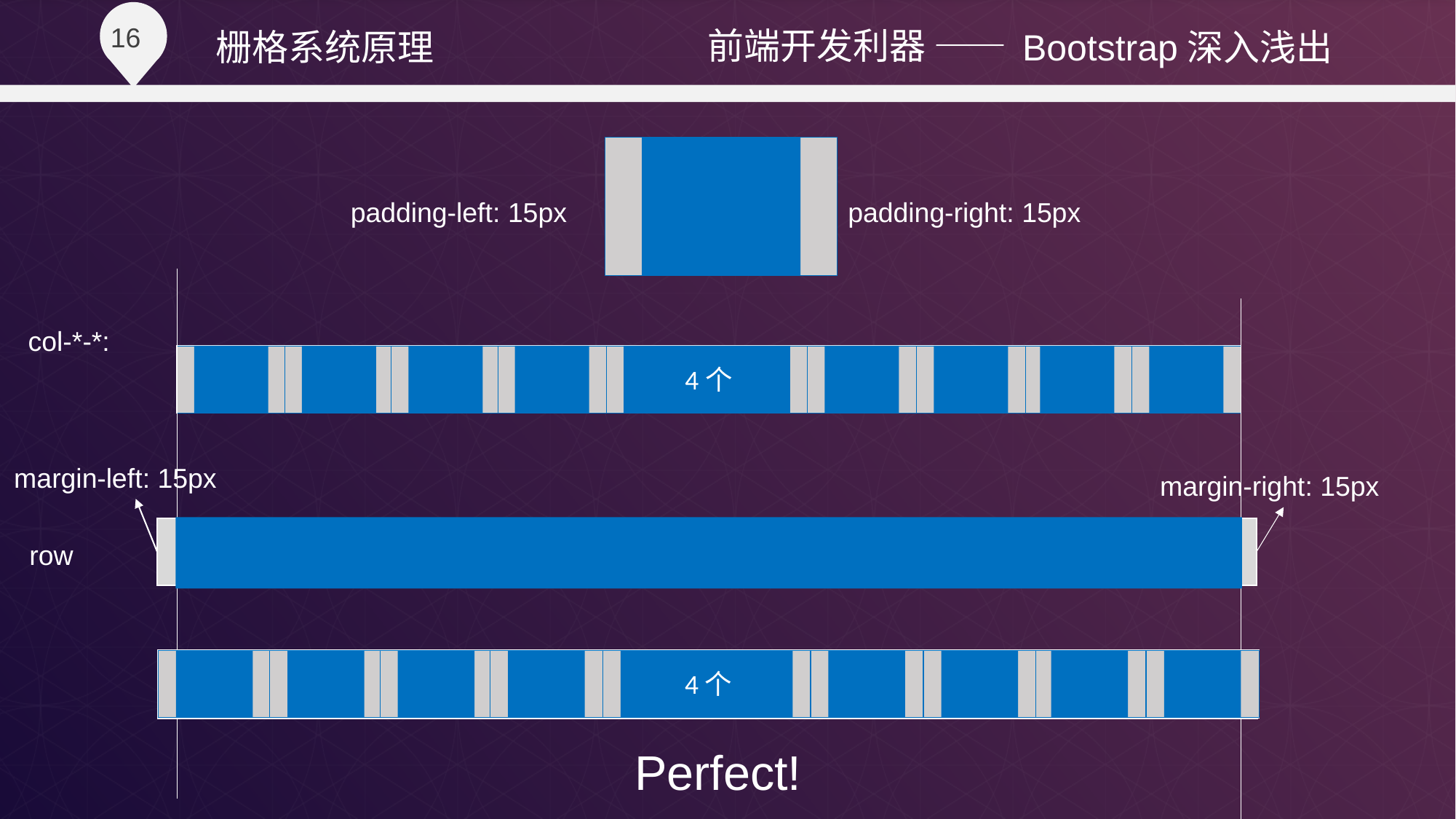

栅格系统原理

padding-right: 15px
padding-left: 15px
col-*-*:

4个
margin-left: 15px
margin-right: 15px
row

4个

Perfect!